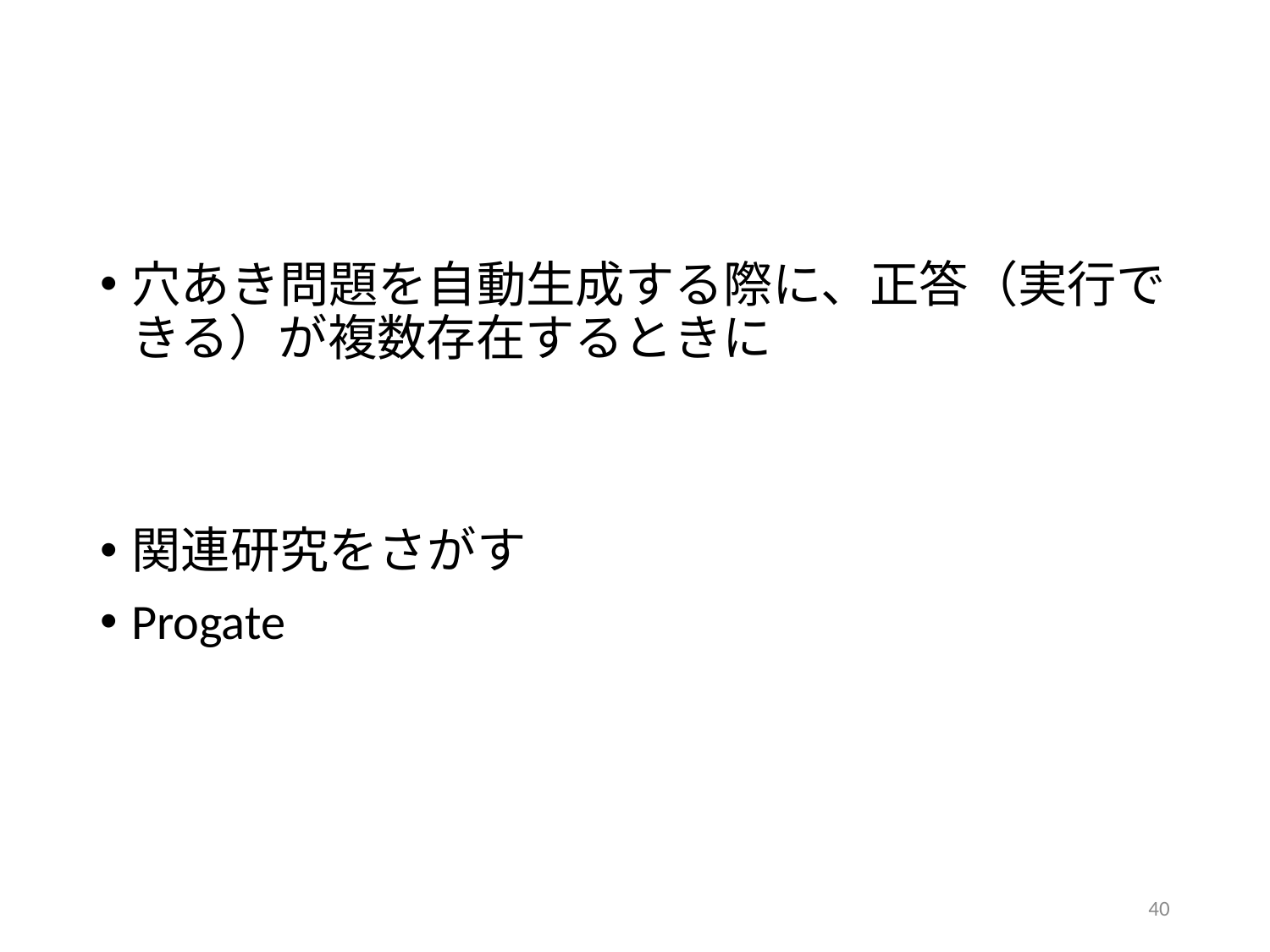

#
穴あき問題を自動生成する際に、正答（実行できる）が複数存在するときに

関連研究をさがす
Progate

40